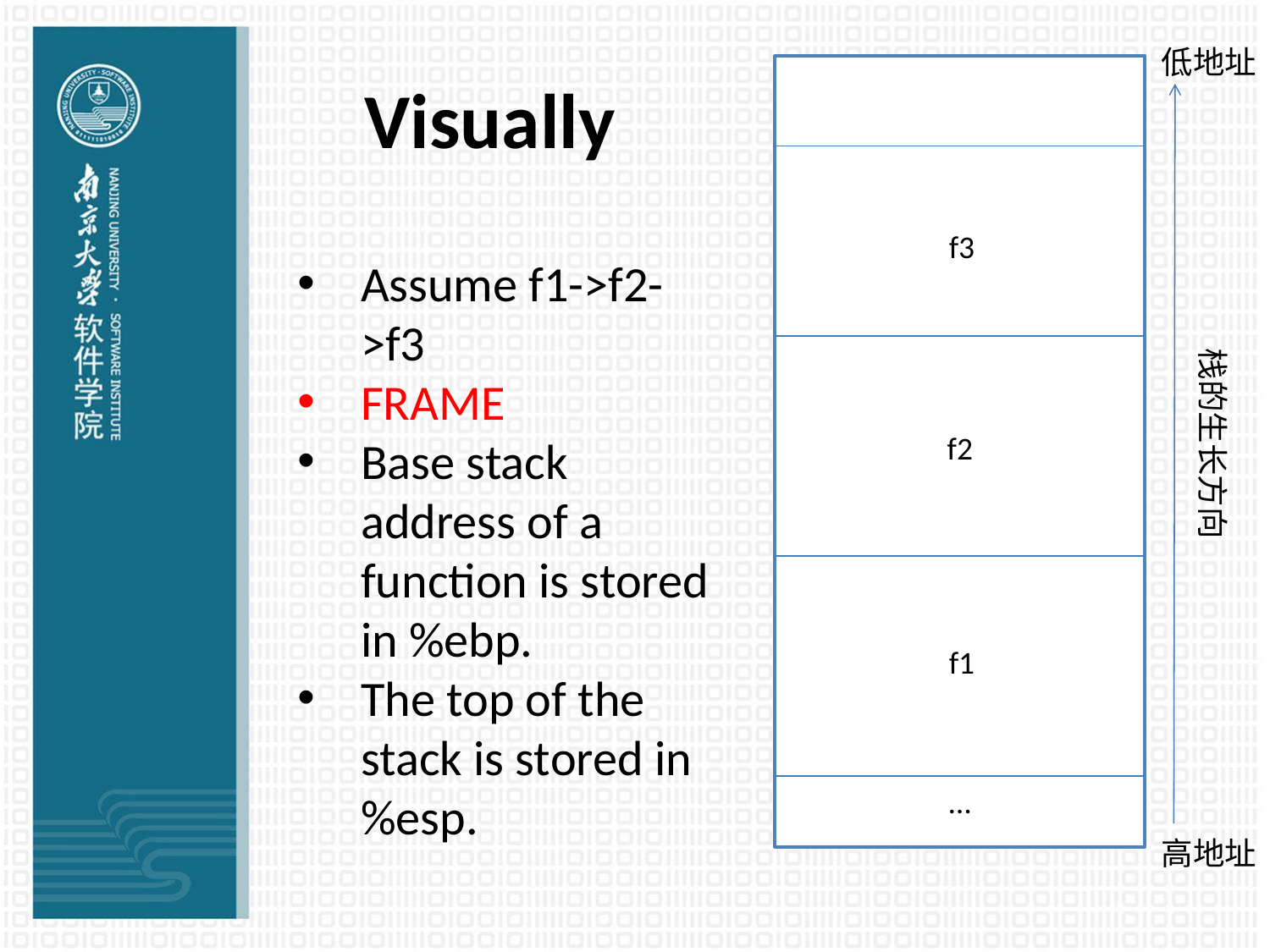

低地址
# Visually

f3
Assume f1->f2->f3
FRAME
Base stack address of a function is stored in %ebp.
The top of the stack is stored in %esp.

栈的生长方向
f2
f1
…
高地址